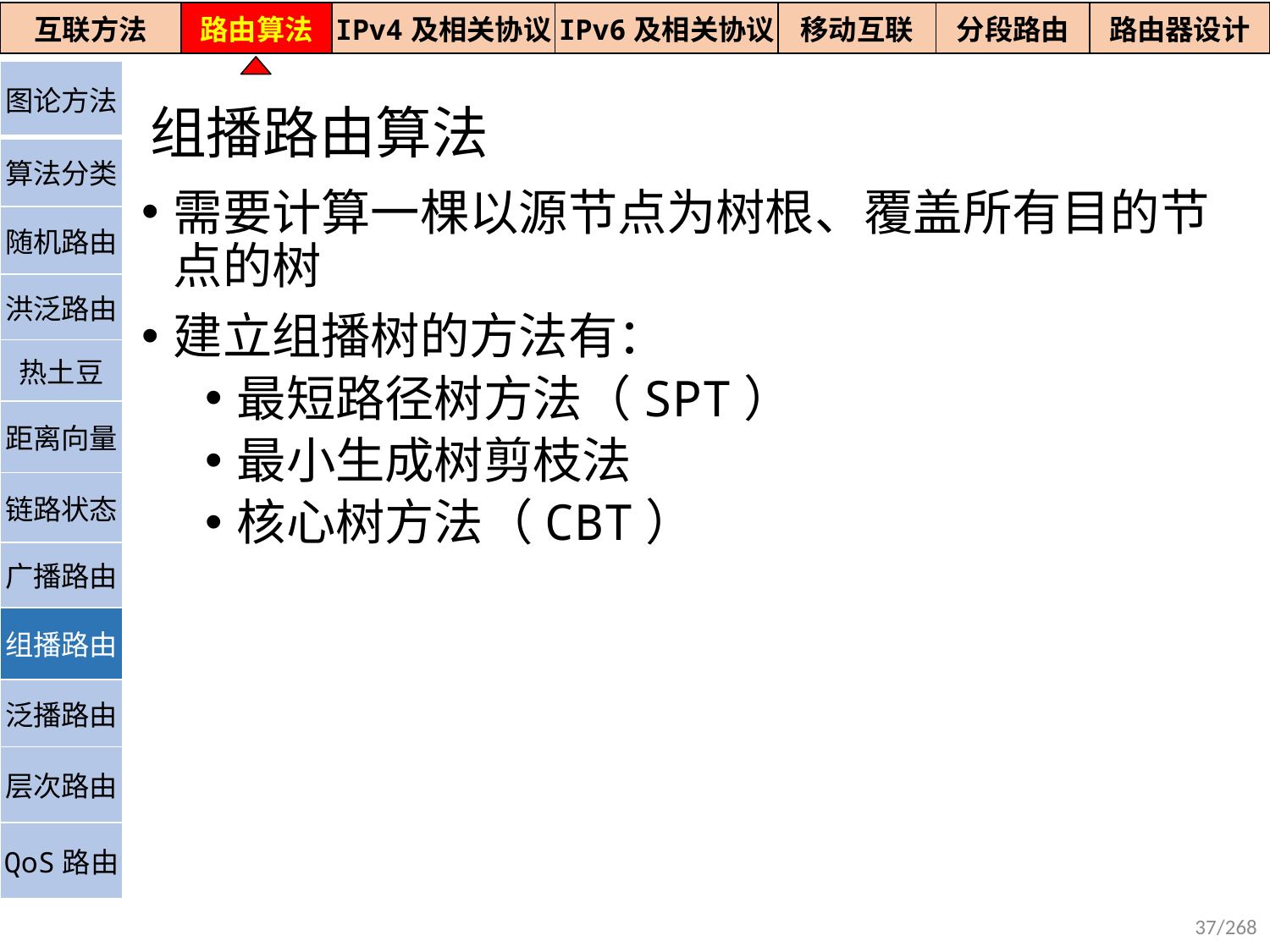

| 互联方法 | 路由算法 | IPv4及相关协议 | IPv6及相关协议 | 移动互联 | 分段路由 | 路由器设计 |
| --- | --- | --- | --- | --- | --- | --- |

# 组播路由算法
| 图论方法 |
| --- |
| 算法分类 |
| 随机路由 |
| 洪泛路由 |
| 热土豆 |
| 距离向量 |
| 链路状态 |
| 广播路由 |
| 组播路由 |
| 泛播路由 |
| 层次路由 |
| QoS路由 |
需要计算一棵以源节点为树根、覆盖所有目的节点的树
建立组播树的方法有：
最短路径树方法（SPT）
最小生成树剪枝法
核心树方法（CBT）
37/268